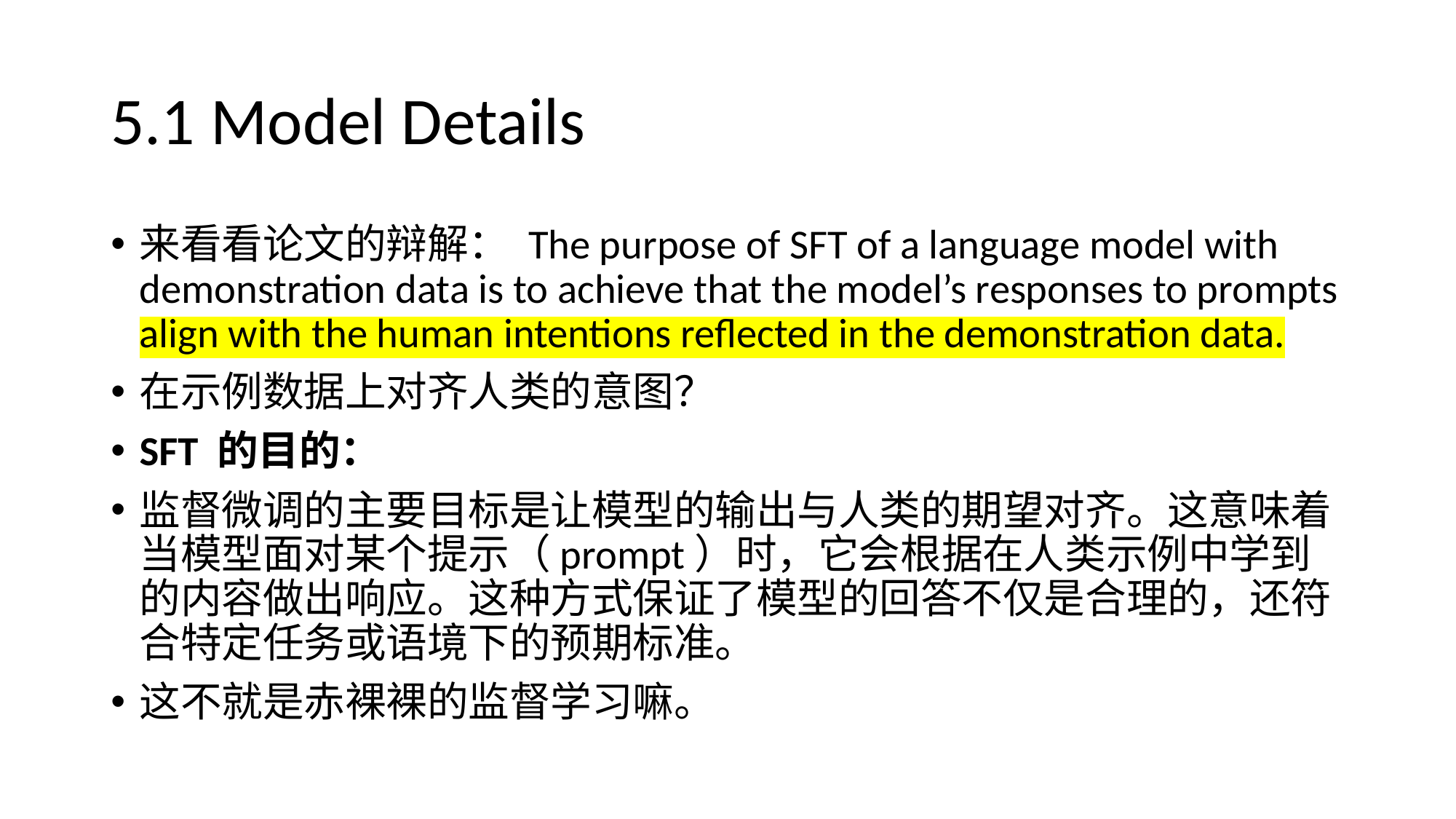

# 5.1 Model Details
来看看论文的辩解： The purpose of SFT of a language model with demonstration data is to achieve that the model’s responses to prompts align with the human intentions reflected in the demonstration data.
在示例数据上对齐人类的意图？
SFT 的目的：
监督微调的主要目标是让模型的输出与人类的期望对齐。这意味着当模型面对某个提示（prompt）时，它会根据在人类示例中学到的内容做出响应。这种方式保证了模型的回答不仅是合理的，还符合特定任务或语境下的预期标准。
这不就是赤裸裸的监督学习嘛。